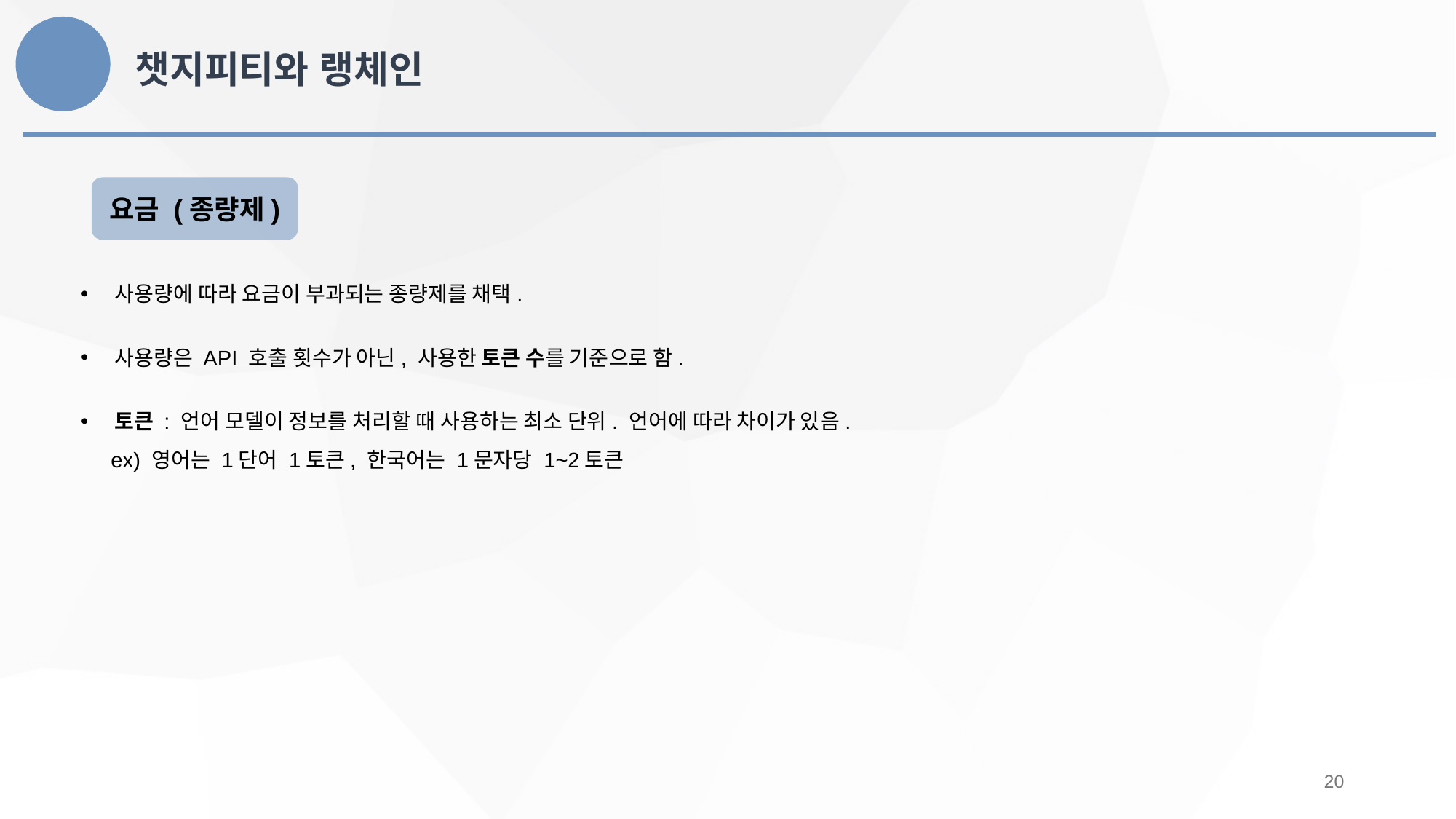

챗지피티와 랭체인
요금 (종량제)
사용량에 따라 요금이 부과되는 종량제를 채택.

사용량은 API 호출 횟수가 아닌, 사용한 토큰 수를 기준으로 함.

토큰 : 언어 모델이 정보를 처리할 때 사용하는 최소 단위. 언어에 따라 차이가 있음.
     ex) 영어는 1단어 1토큰, 한국어는 1문자당 1~2토큰
20